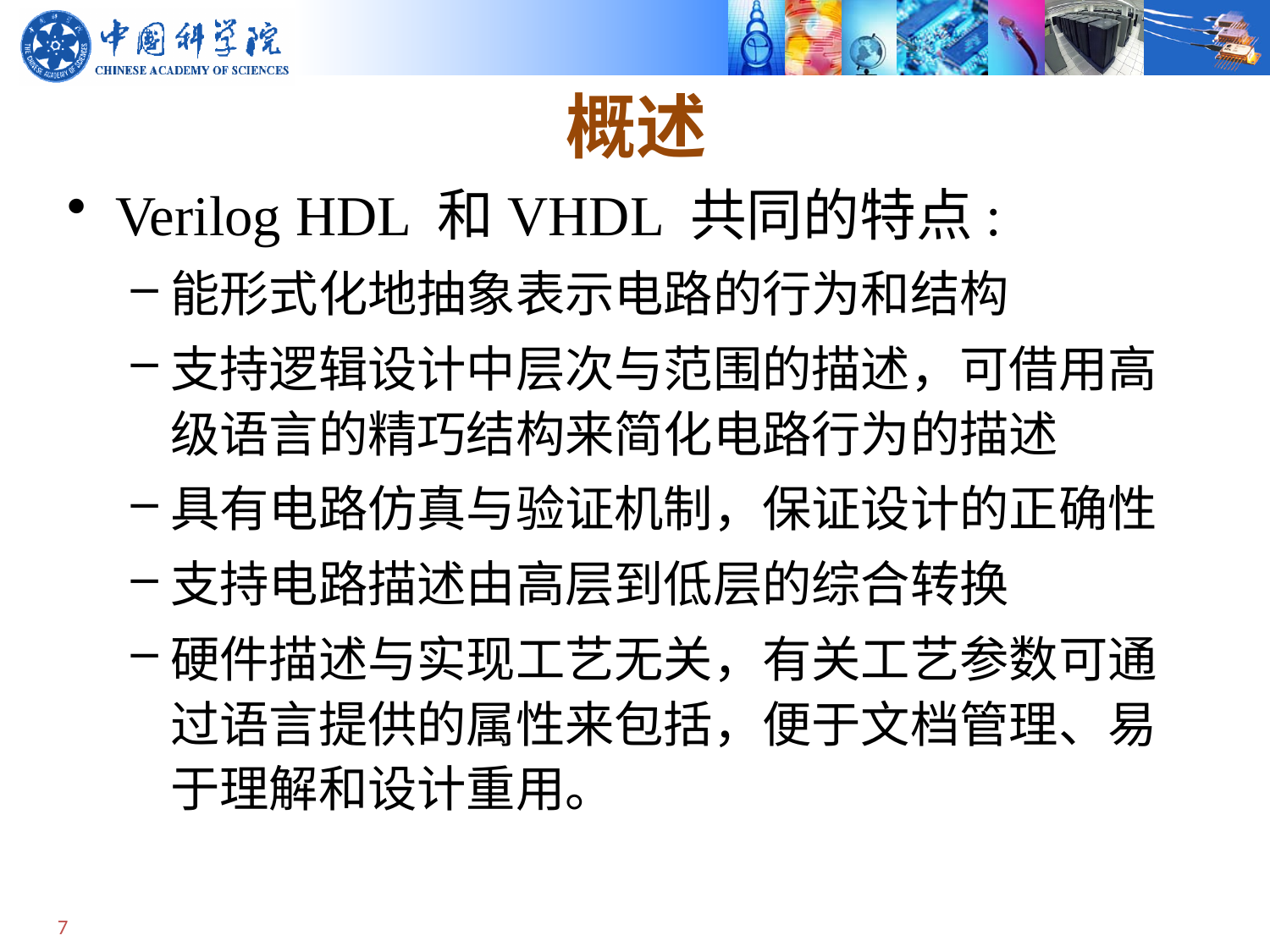

# 概述
Verilog HDL 和VHDL 共同的特点:
能形式化地抽象表示电路的行为和结构
支持逻辑设计中层次与范围的描述，可借用高级语言的精巧结构来简化电路行为的描述
具有电路仿真与验证机制，保证设计的正确性
支持电路描述由高层到低层的综合转换
硬件描述与实现工艺无关，有关工艺参数可通过语言提供的属性来包括，便于文档管理、易于理解和设计重用。